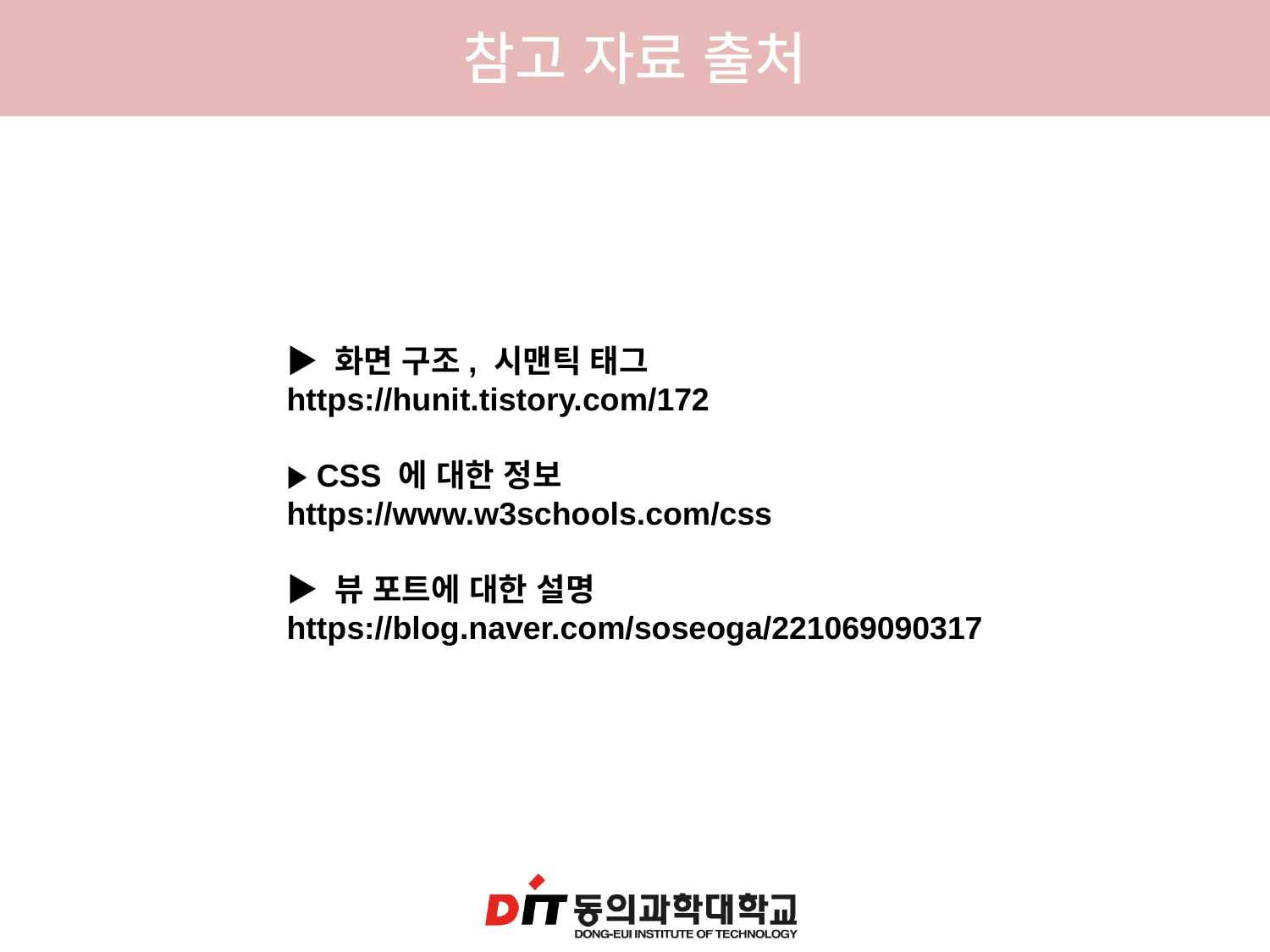

참고 자료 출처
▶ 화면 구조, 시맨틱 태그
https://hunit.tistory.com/172

▶ CSS 에 대한 정보
https://www.w3schools.com/css

▶ 뷰 포트에 대한 설명
https://blog.naver.com/soseoga/221069090317